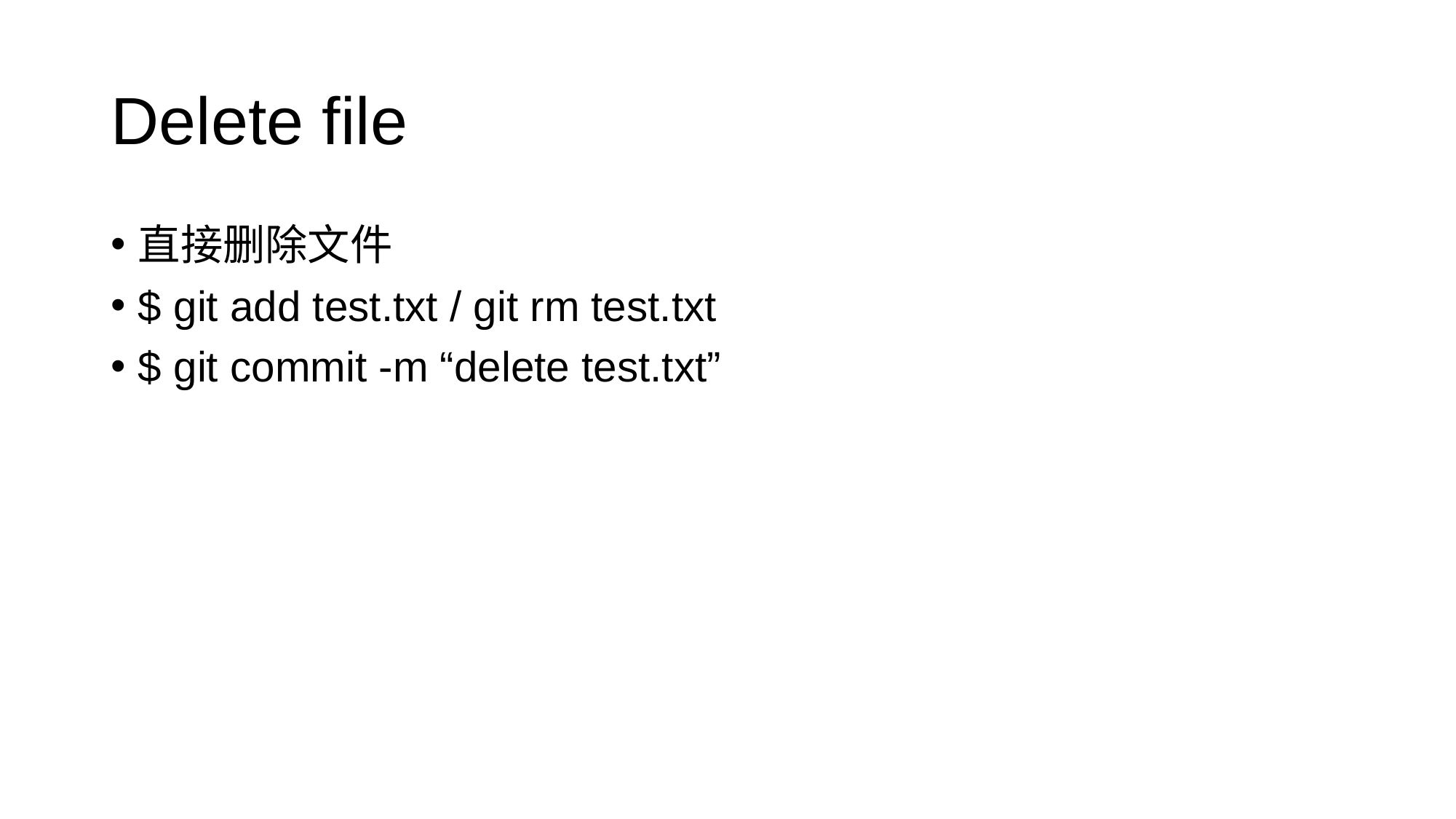

# Delete file
直接删除文件
$ git add test.txt / git rm test.txt
$ git commit -m “delete test.txt”